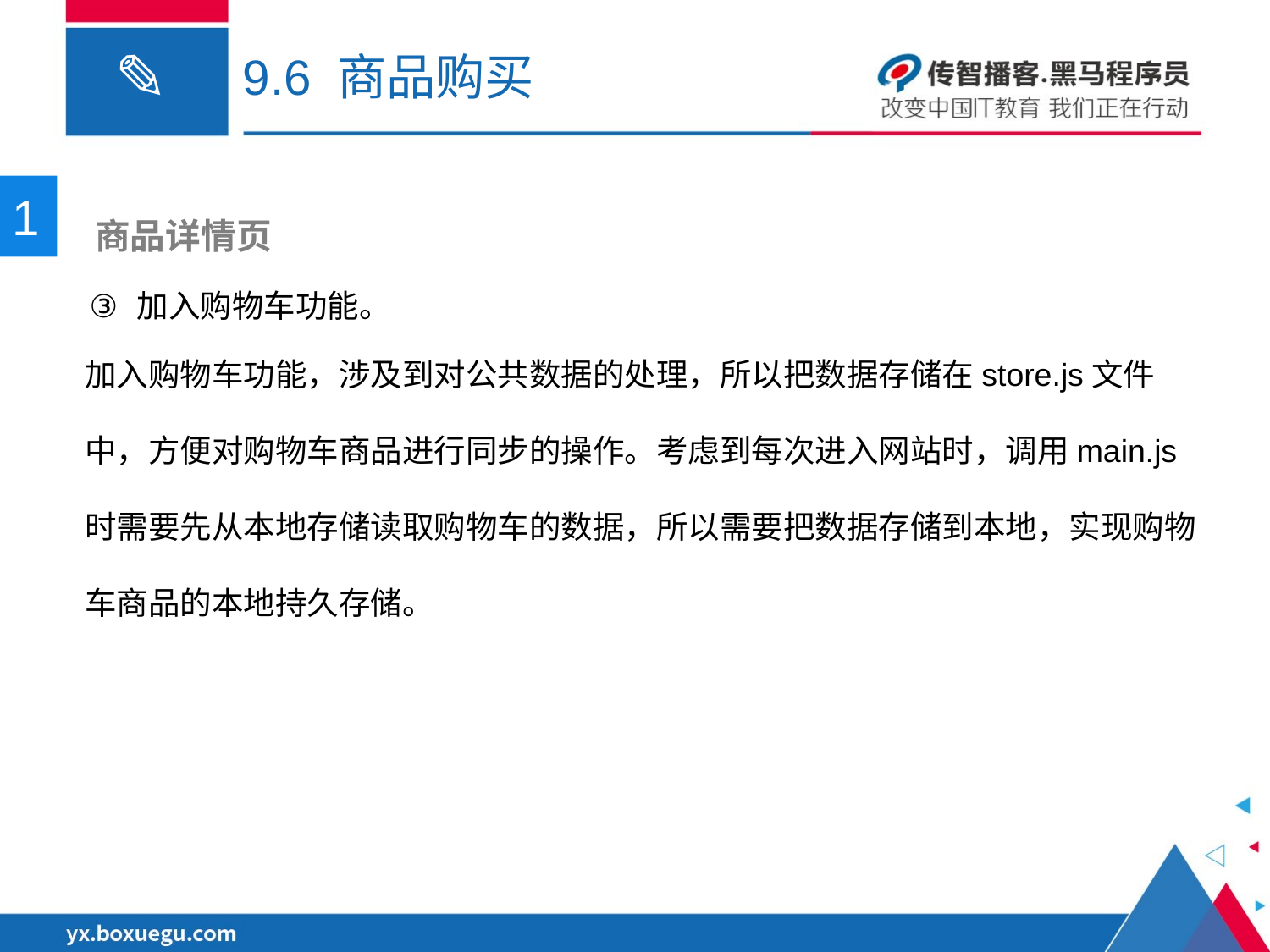

# 9.6 商品购买

1
  商品详情页
加入购物车功能。
加入购物车功能，涉及到对公共数据的处理，所以把数据存储在store.js文件中，方便对购物车商品进行同步的操作。考虑到每次进入网站时，调用main.js时需要先从本地存储读取购物车的数据，所以需要把数据存储到本地，实现购物车商品的本地持久存储。